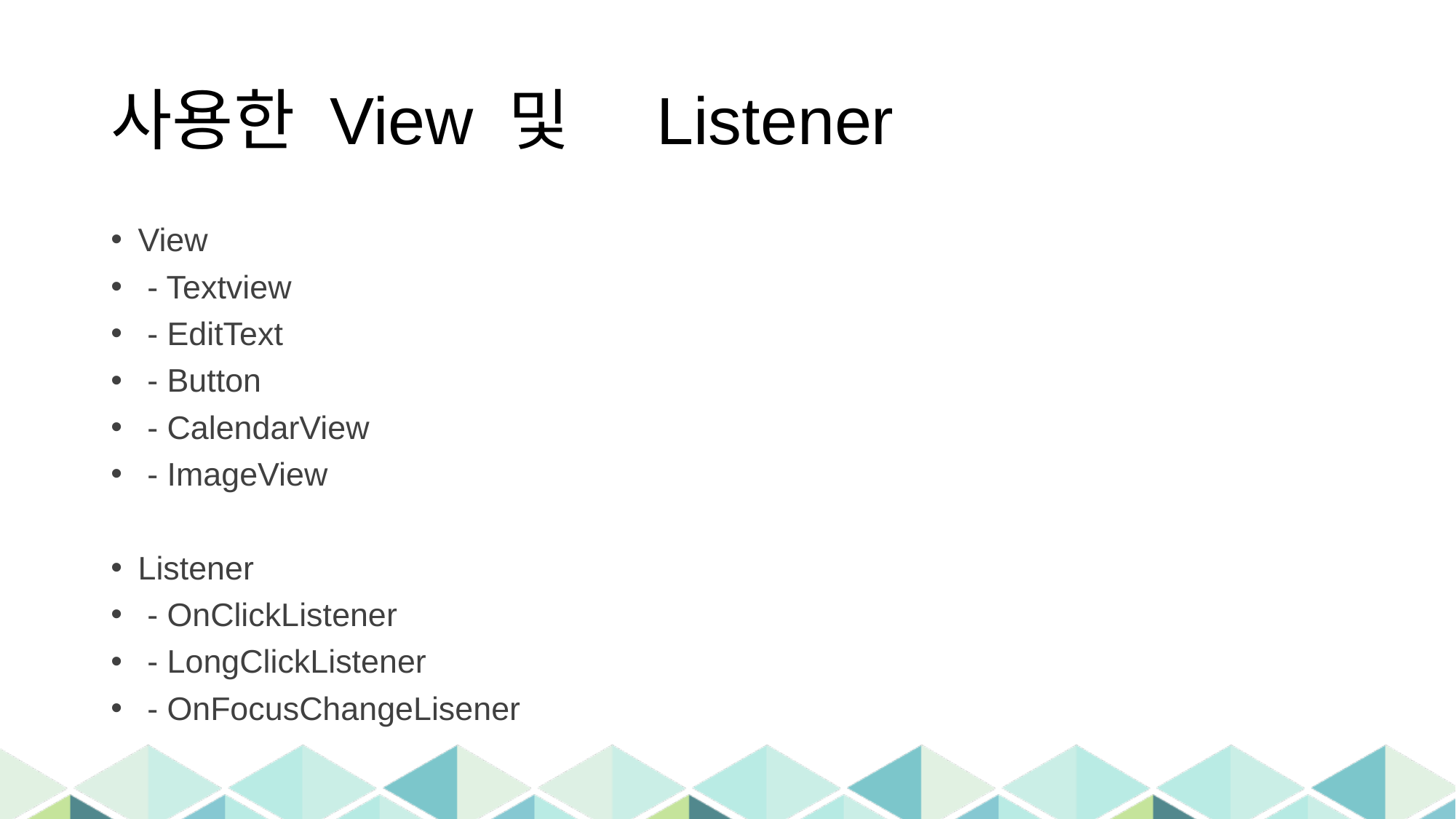

# 사용한 View 및 	Listener
View
 - Textview
 - EditText
 - Button
 - CalendarView
 - ImageView

Listener
 - OnClickListener
 - LongClickListener
 - OnFocusChangeLisener